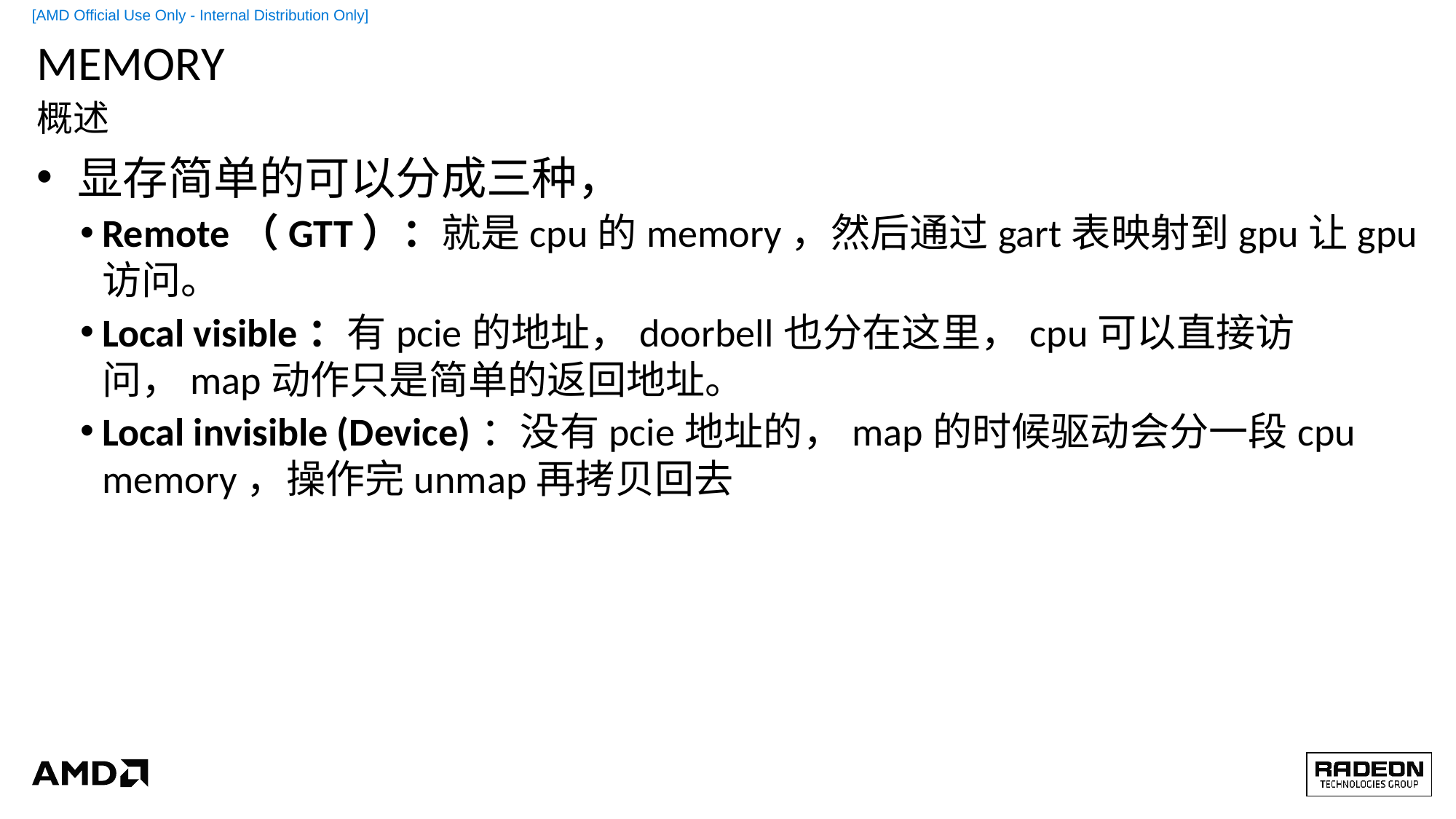

# memory
概述
显存简单的可以分成三种，
Remote（GTT）：就是cpu的memory，然后通过gart表映射到gpu让gpu访问。
Local visible：有pcie的地址，doorbell也分在这里，cpu可以直接访问，map动作只是简单的返回地址。
Local invisible (Device)：没有pcie地址的，map的时候驱动会分一段cpu memory，操作完unmap再拷贝回去